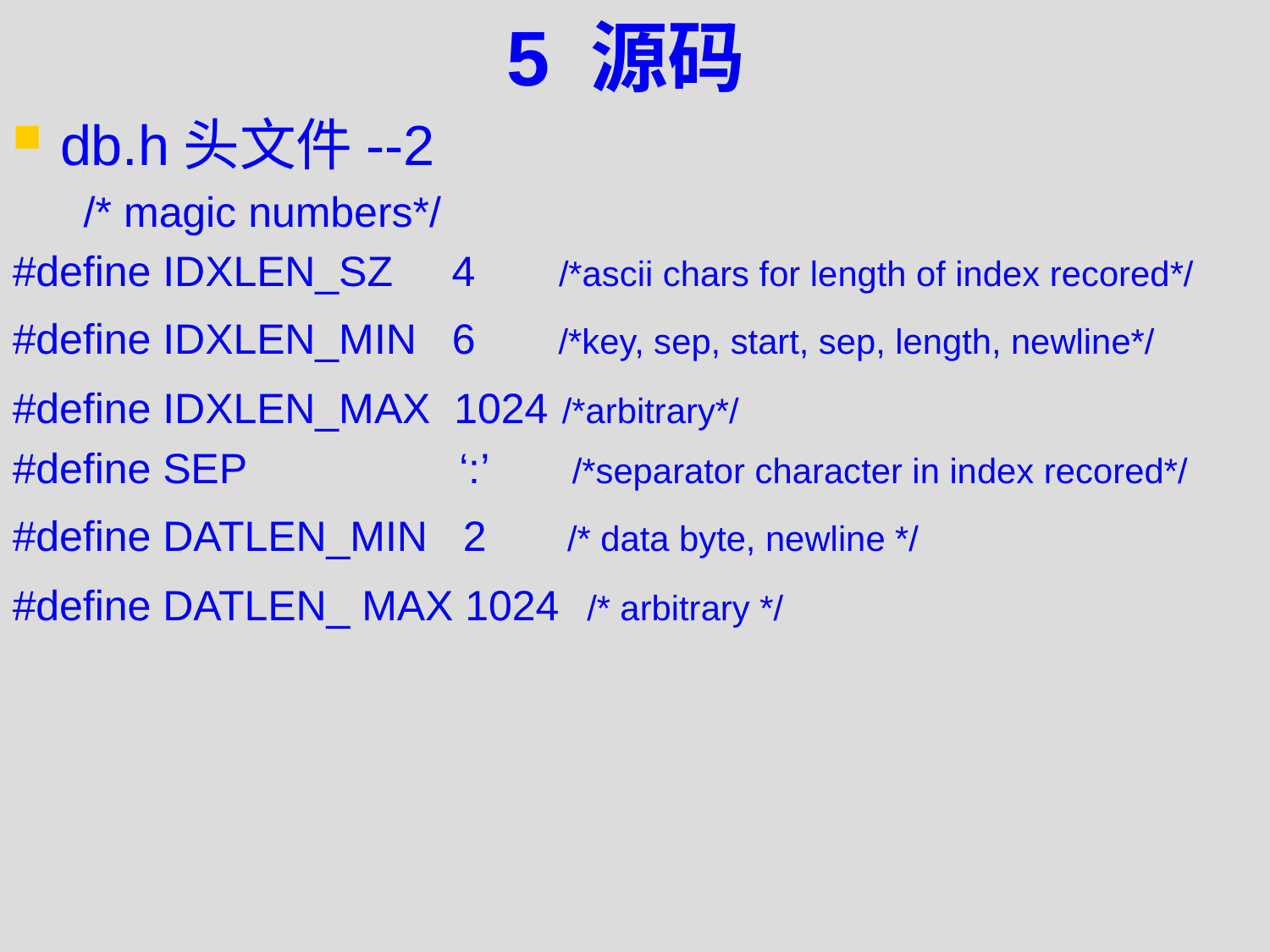

# 5 源码
db.h头文件--2
      /* magic numbers*/
#define IDXLEN_SZ     4       /*ascii chars for length of index recored*/
#define IDXLEN_MIN   6      /*key, sep, start, sep, length, newline*/
#define IDXLEN_MAX  1024 /*arbitrary*/
#define SEP                  ‘:’       /*separator character in index recored*/
#define DATLEN_MIN   2      /* data byte, newline */
#define DATLEN_ MAX 1024  /* arbitrary */